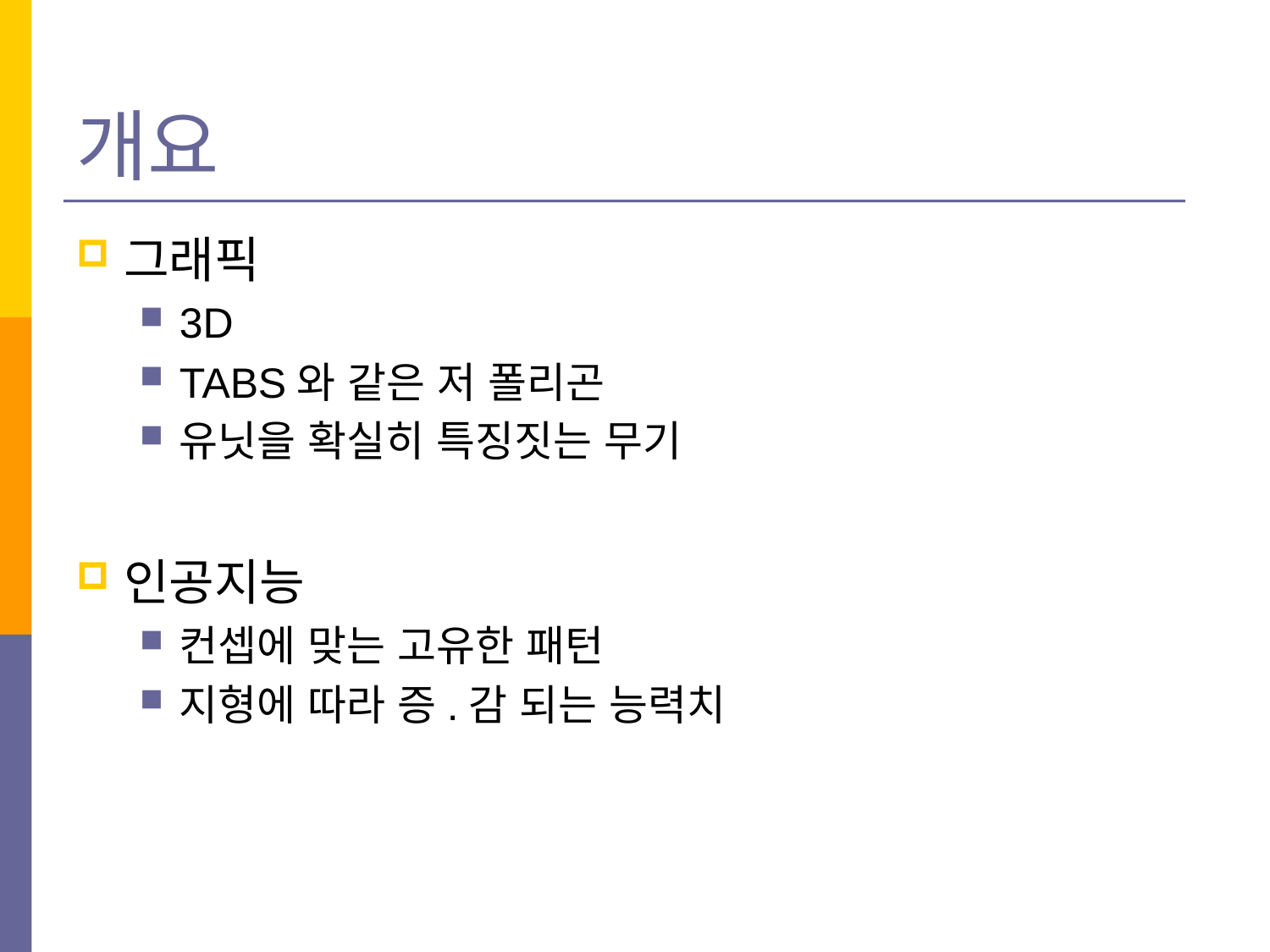

# 개요
그래픽
3D
TABS와 같은 저 폴리곤
유닛을 확실히 특징짓는 무기

인공지능
컨셉에 맞는 고유한 패턴
지형에 따라 증.감 되는 능력치